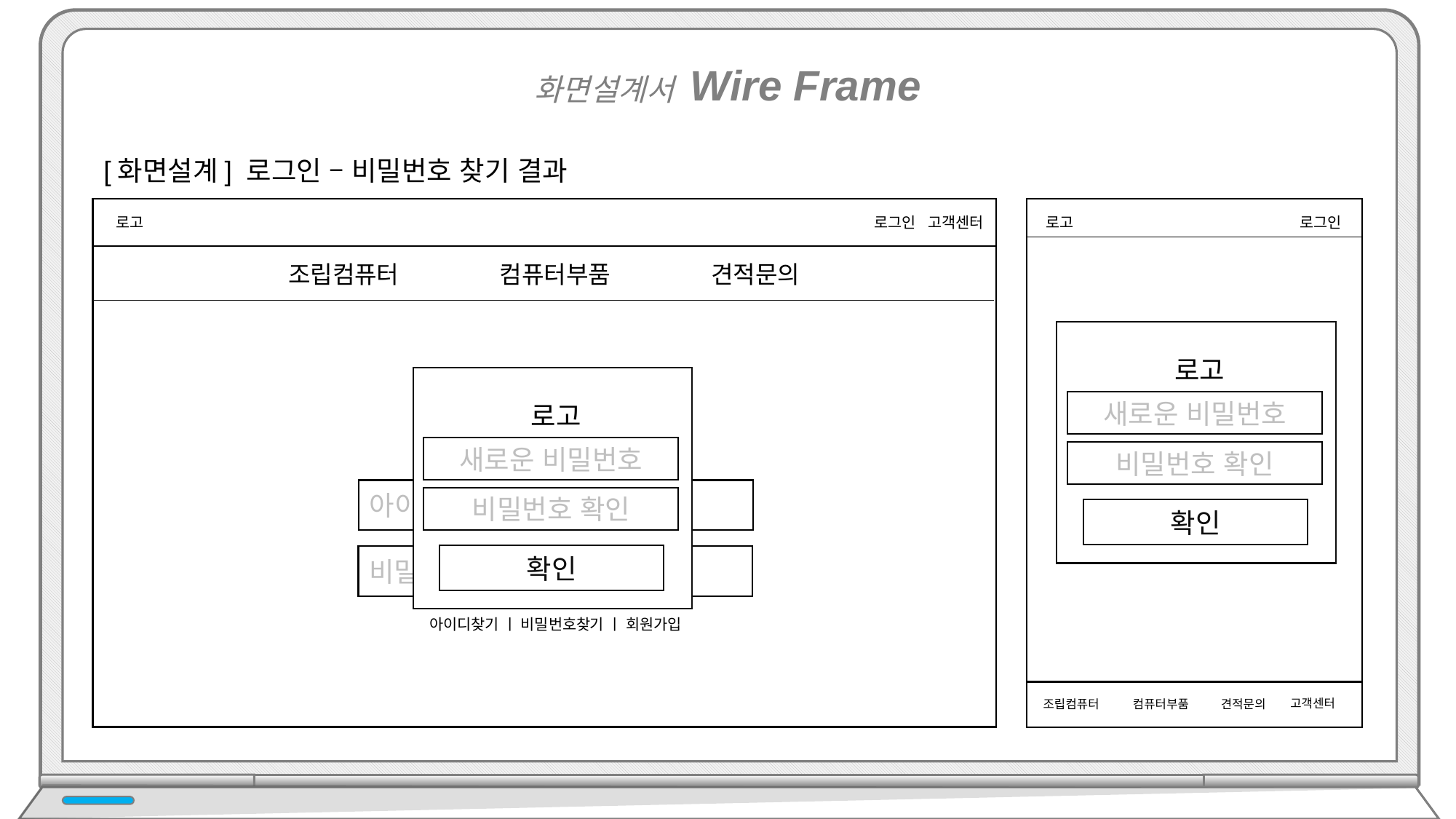

화면설계서 Wire Frame
[화면설계] 로그인 – 비밀번호 찾기 결과

로그인   고객센터
로고
로그인
로고
조립컴퓨터               컴퓨터부품               견적문의

로고
로고

새로운 비밀번호
로고
로고
새로운 비밀번호
비밀번호 확인
아이디
비밀번호 확인
확인
확인
비밀번호
아이디찾기 ㅣ 비밀번호찾기 ㅣ 회원가입

고객센터
견적문의
조립컴퓨터
컴퓨터부품